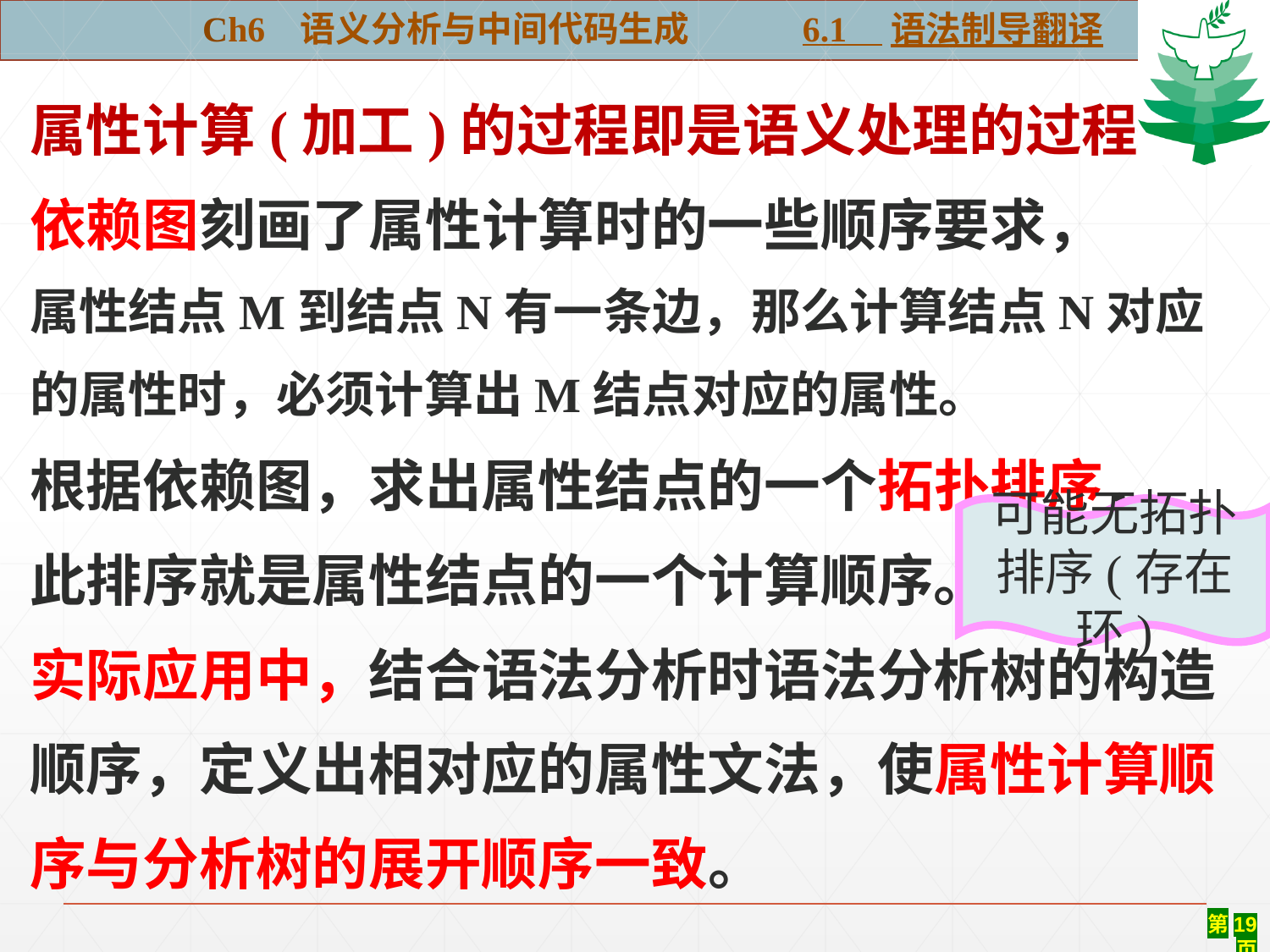

Ch6   语义分析与中间代码生成             6.1    语法制导翻译
属性计算(加工)的过程即是语义处理的过程
依赖图刻画了属性计算时的一些顺序要求，
属性结点M到结点N有一条边，那么计算结点N对应的属性时，必须计算出M结点对应的属性。
根据依赖图，求出属性结点的一个拓扑排序，
此排序就是属性结点的一个计算顺序。
实际应用中，结合语法分析时语法分析树的构造顺序，定义出相对应的属性文法，使属性计算顺序与分析树的展开顺序一致。
可能无拓扑排序(存在环)